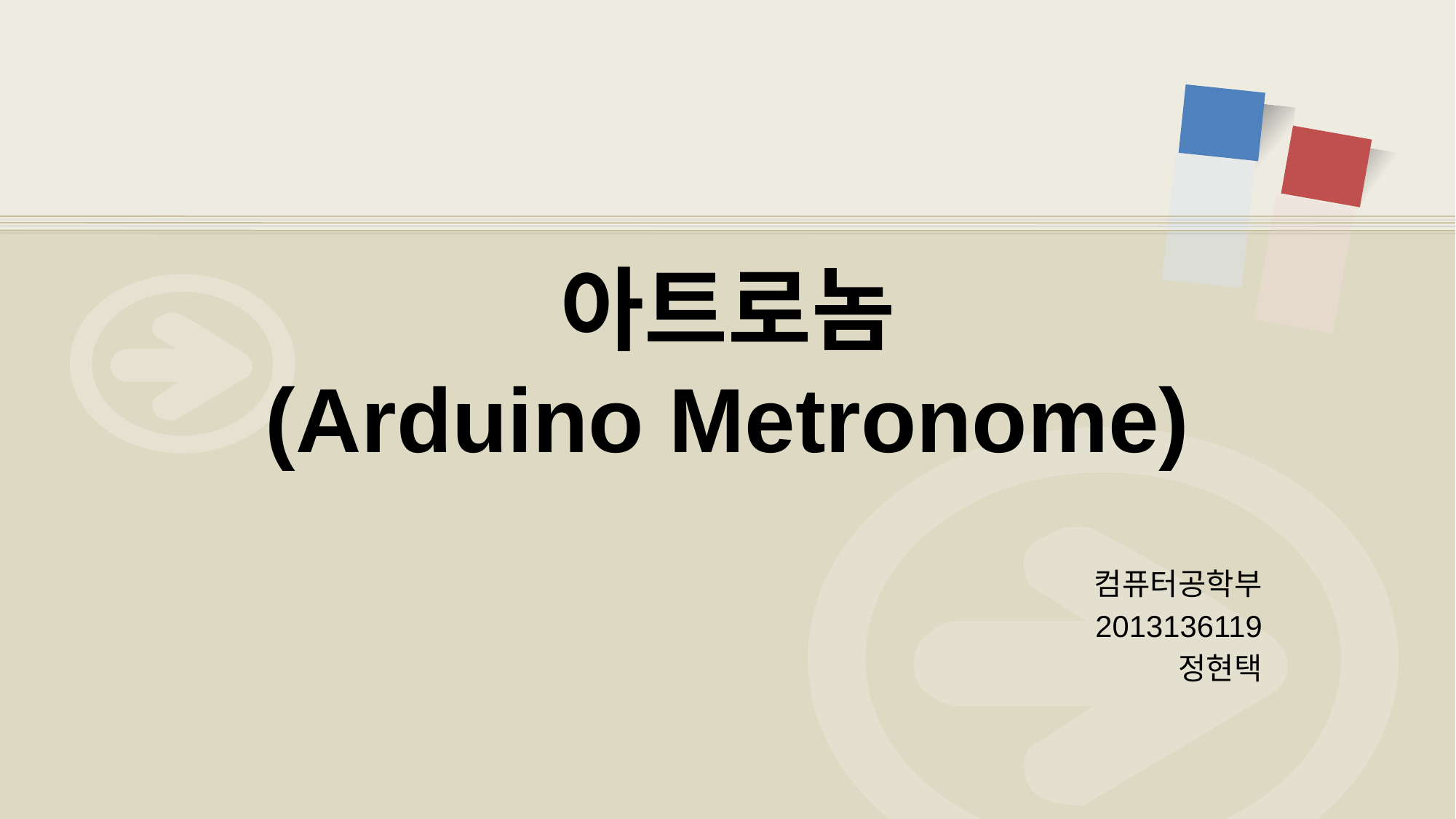

# 아트로놈 (Arduino Metronome)

컴퓨터공학부
2013136119
정현택